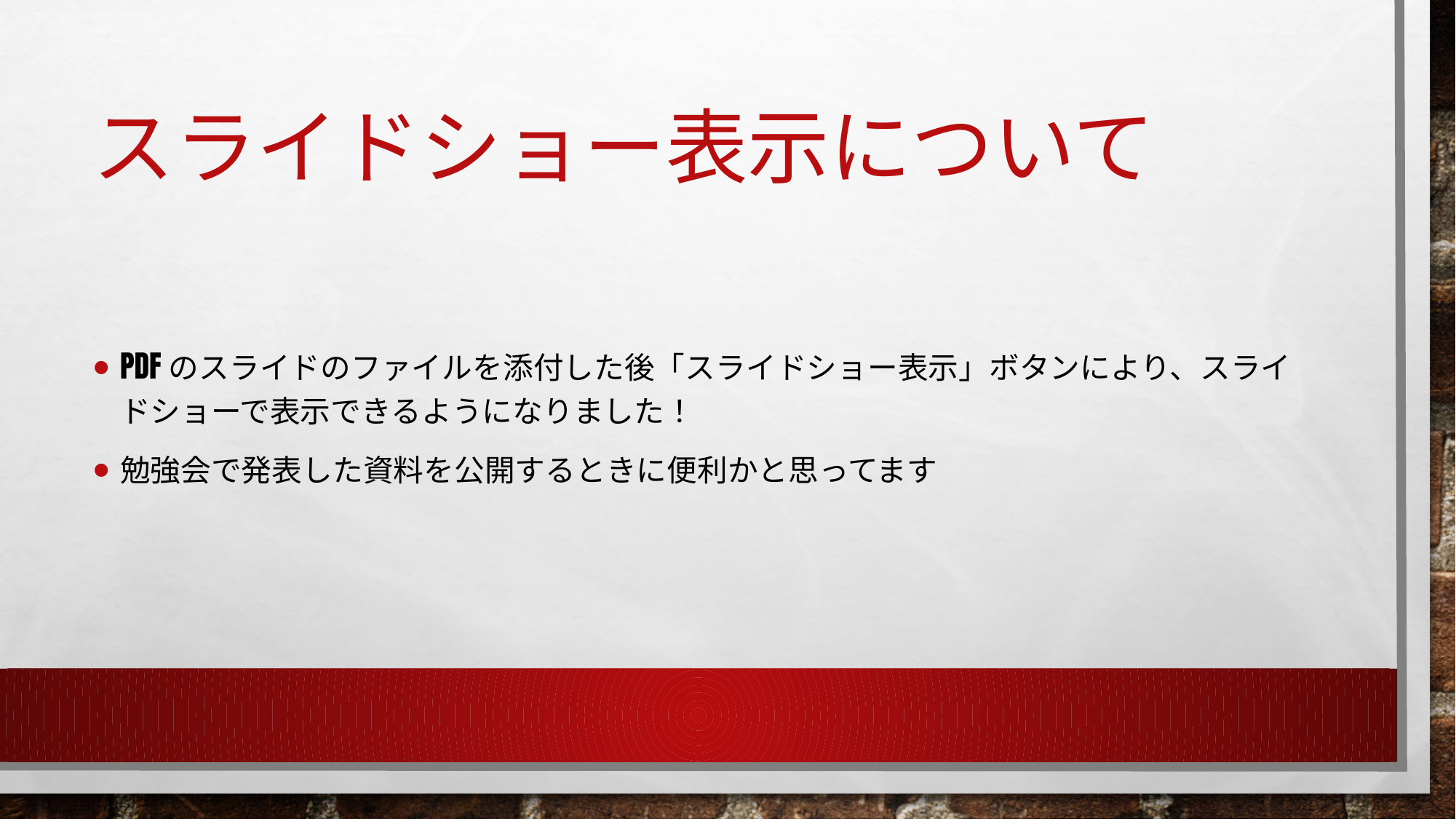

# スライドショー表示について
PDFのスライドのファイルを添付した後「スライドショー表示」ボタンにより、スライドショーで表示できるようになりました！
勉強会で発表した資料を公開するときに便利かと思ってます